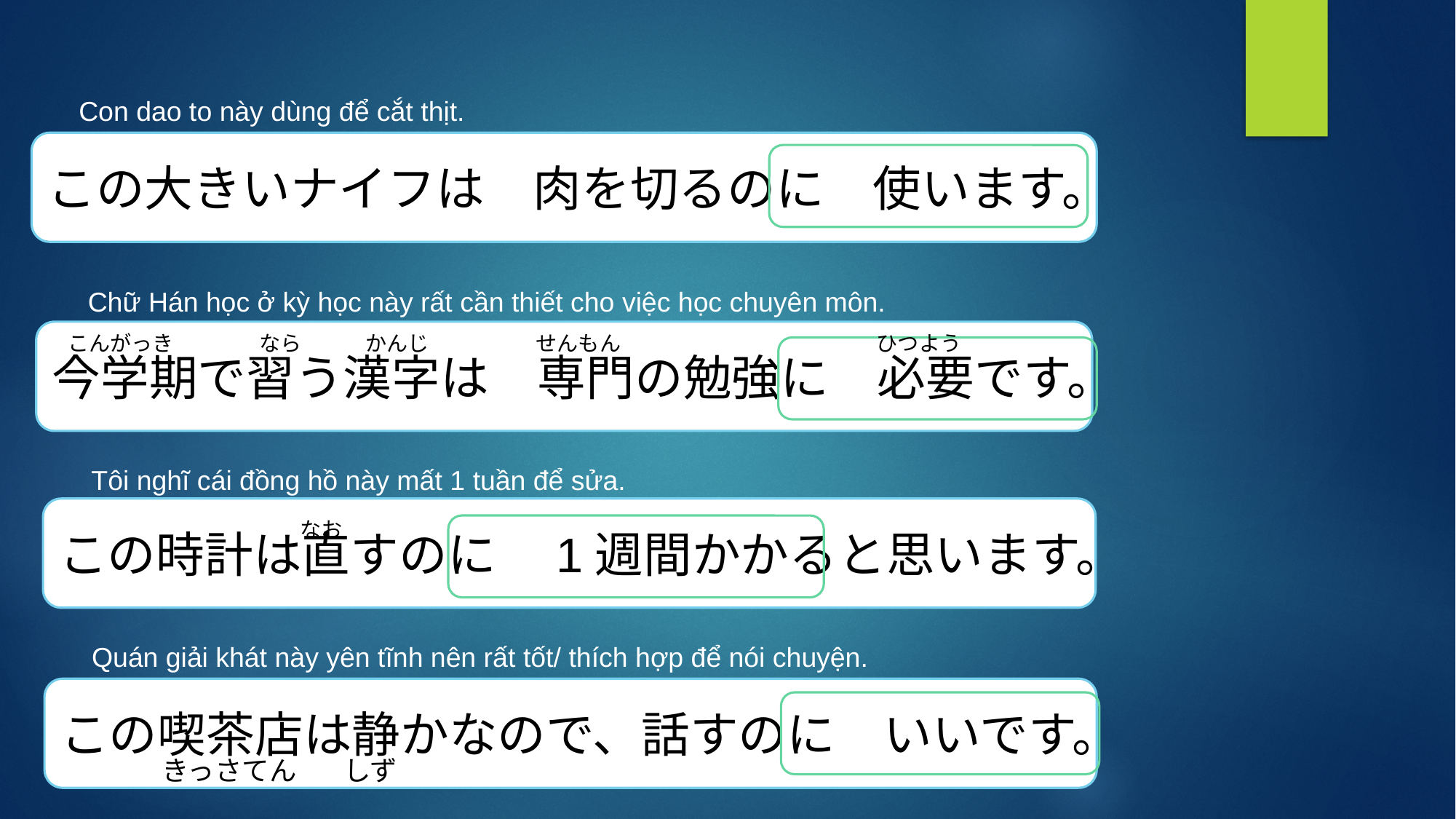

Con dao to này dùng để cắt thịt.
この大きいナイフは　肉を切るのに　使います。

Chữ Hán học ở kỳ học này rất cần thiết cho việc học chuyên môn.
今学期で習う漢字は　専門の勉強に　必要です。
こんがっき　　　　なら　　　かんじ　　　　　せんもん　　　　　　　　　　　　ひつよう

Tôi nghĩ cái đồng hồ này mất 1 tuần để sửa.
この時計は直すのに　1週間かかると思います。
なお

Quán giải khát này yên tĩnh nên rất tốt/ thích hợp để nói chuyện.
この喫茶店は静かなので、話すのに　いいです。

きっさてん
しず